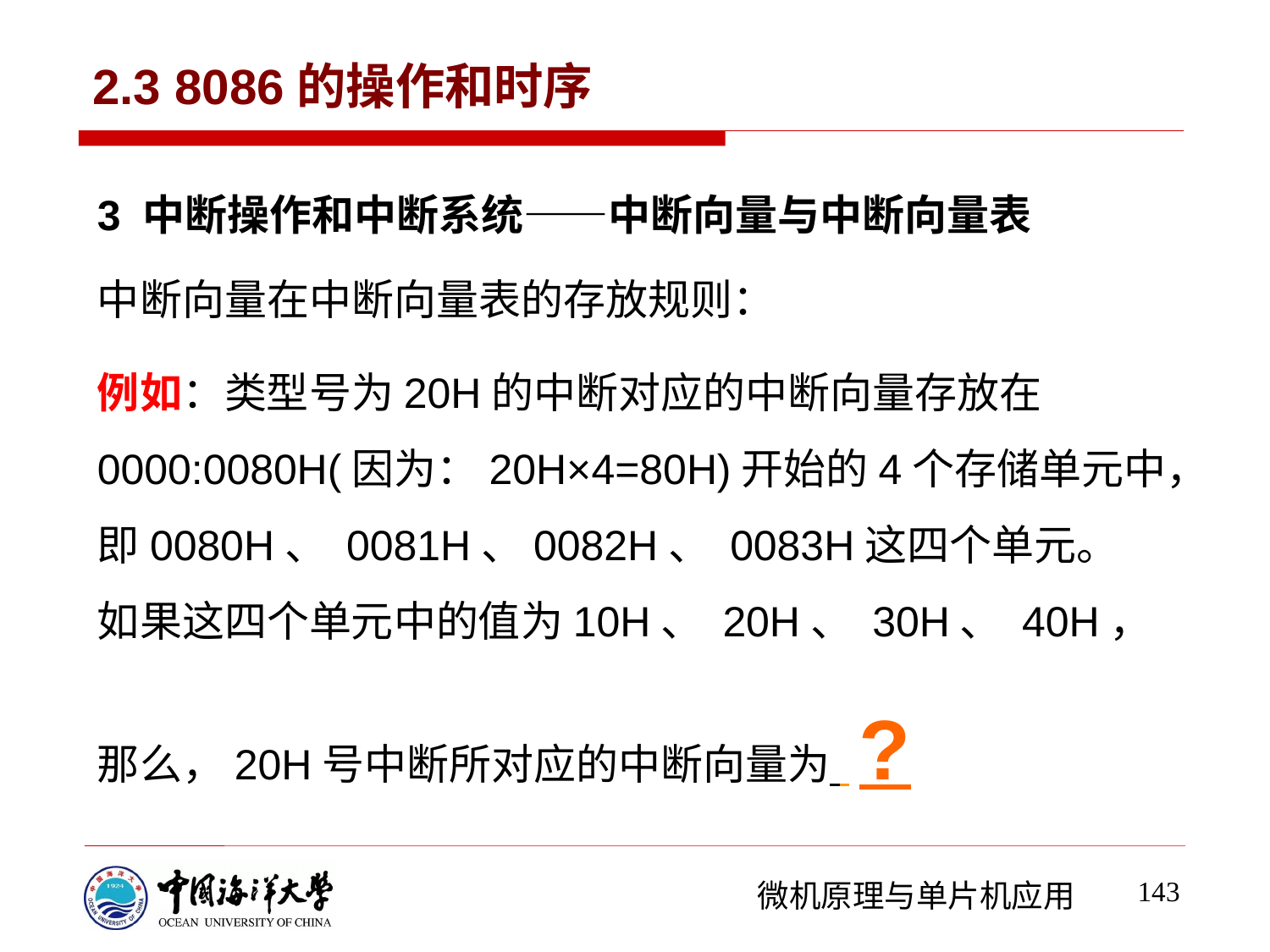

# 2.3 8086的操作和时序
3 中断操作和中断系统——中断向量与中断向量表
中断向量在中断向量表的存放规则：
例如：类型号为20H的中断对应的中断向量存放在0000:0080H(因为：20H×4=80H)开始的4个存储单元中，即0080H、 0081H、0082H、 0083H这四个单元。      如果这四个单元中的值为10H、 20H、 30H、 40H，那么，20H号中断所对应的中断向量为  ?

143